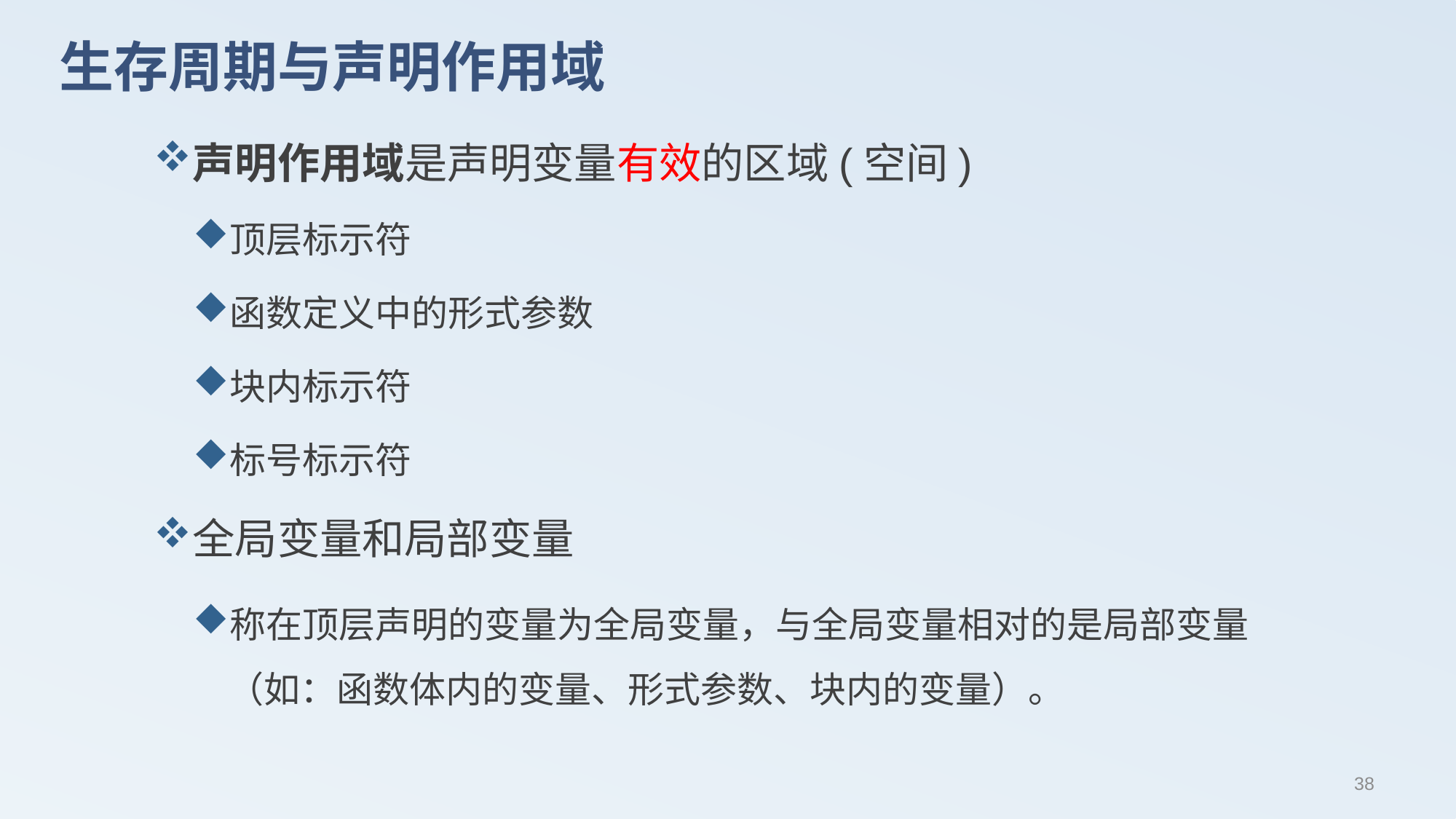

# 生存周期与声明作用域
声明作用域是声明变量有效的区域(空间)
顶层标示符
函数定义中的形式参数
块内标示符
标号标示符
全局变量和局部变量
称在顶层声明的变量为全局变量，与全局变量相对的是局部变量（如：函数体内的变量、形式参数、块内的变量）。